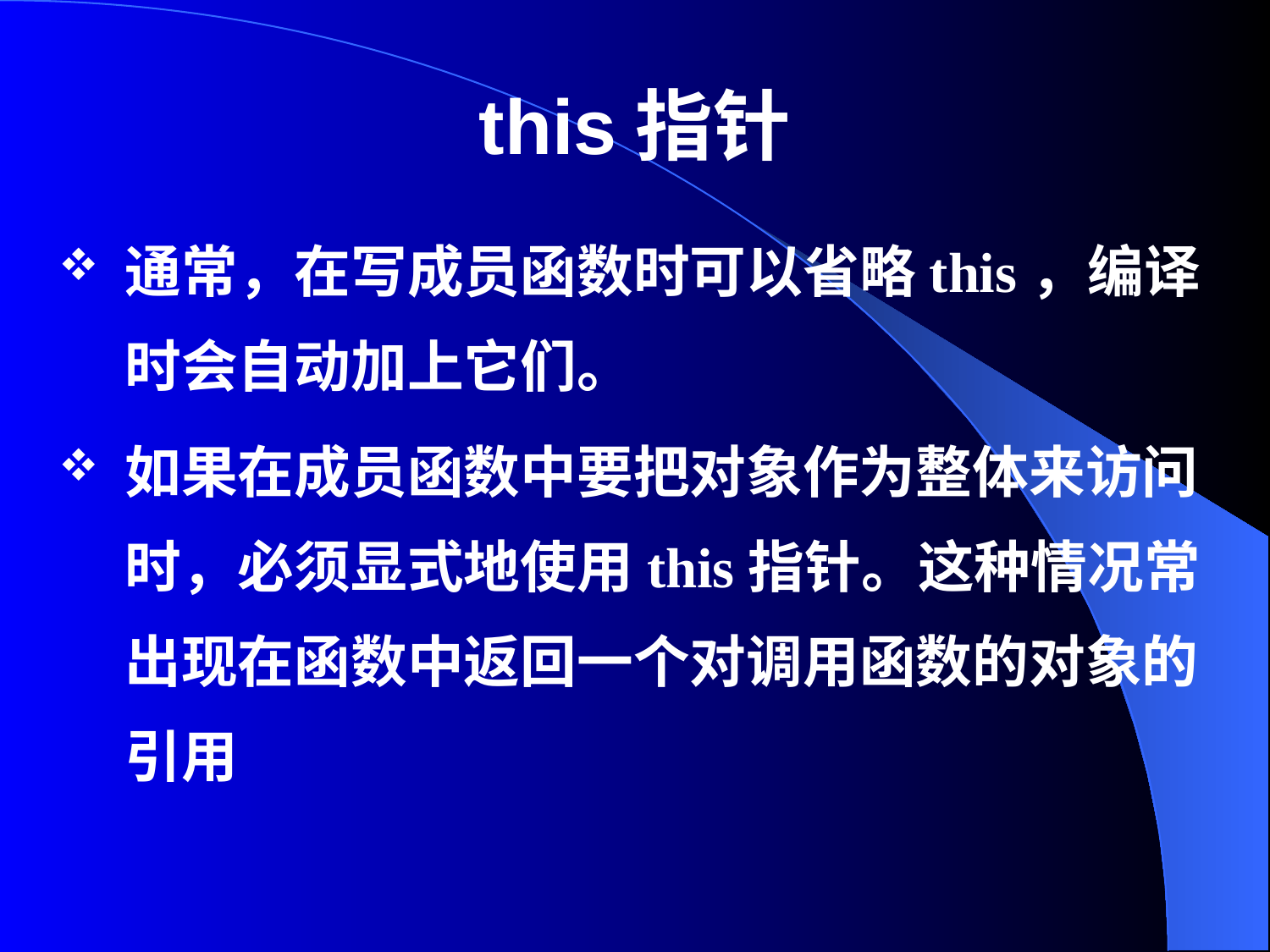

# this指针
通常，在写成员函数时可以省略this，编译时会自动加上它们。
如果在成员函数中要把对象作为整体来访问时，必须显式地使用this指针。这种情况常出现在函数中返回一个对调用函数的对象的引用